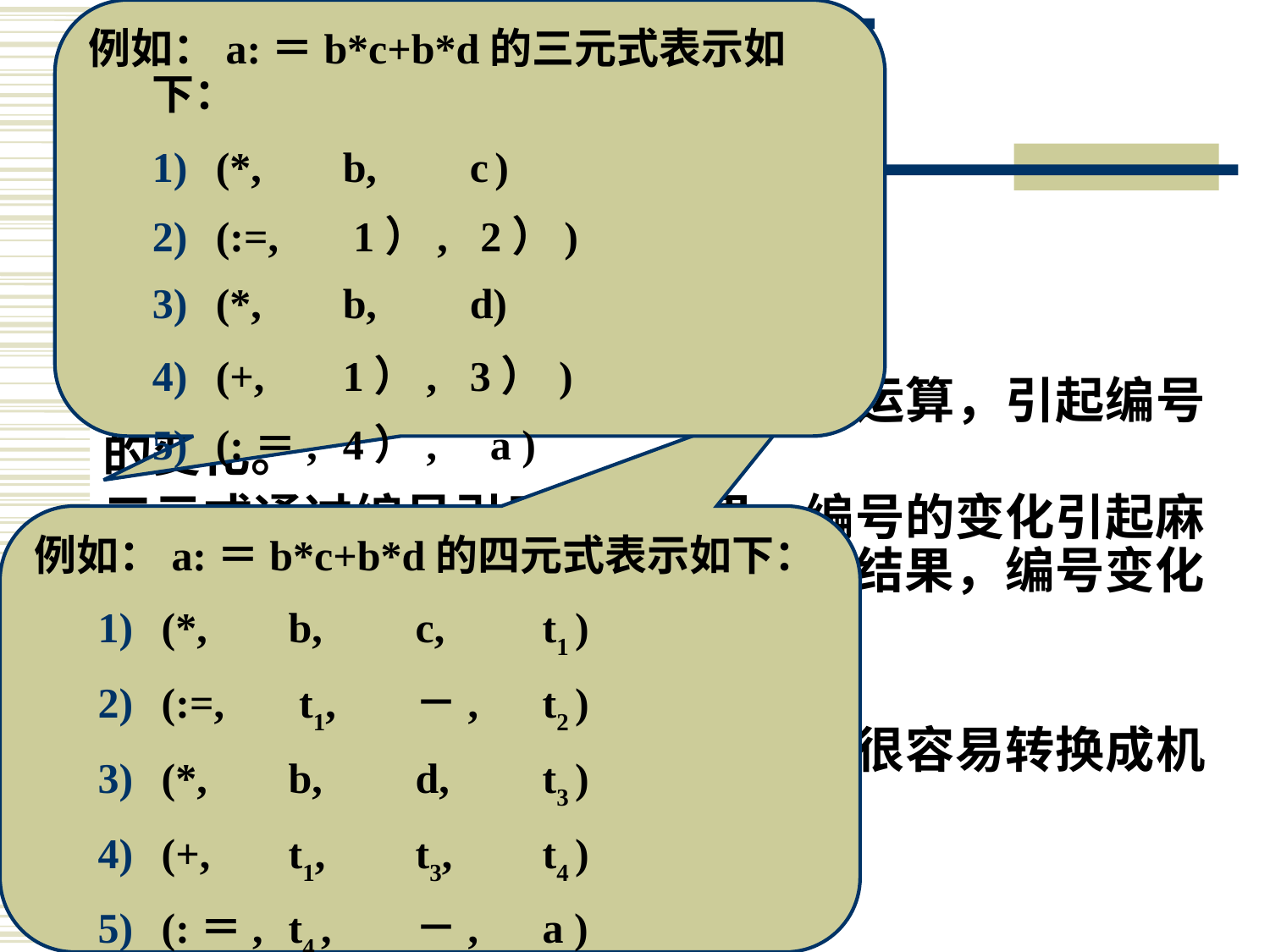

例如：a:＝b*c+b*d的三元式表示如下：
(*,	b,	c )
(:=,	 1）,	 2）)
(*,	b,	d)
(+,	1）,	3） )
(:＝,	4）,     a )

#
四元式的优点：
四元式比三元式更便于优化。
	优化要求改变运算顺序或删除某些运算，引起编号的变化。
	三元式通过编号引用中间结果，编号的变化引起麻烦；四元式通过临时变量引用中间结果，编号变化无影响。
四元式对生成目标代码有利。
	四元式表示很类似于三地址指令，很容易转换成机器代码。

例如：a:＝b*c+b*d的四元式表示如下：
(*,	b,	c,	t1 )
(:=,	 t1,	－,	t2 )
(*,	b,	d,	t3 )
(+,	t1,	t3,	t4 )
(:＝,	t4 ,	－,	a )